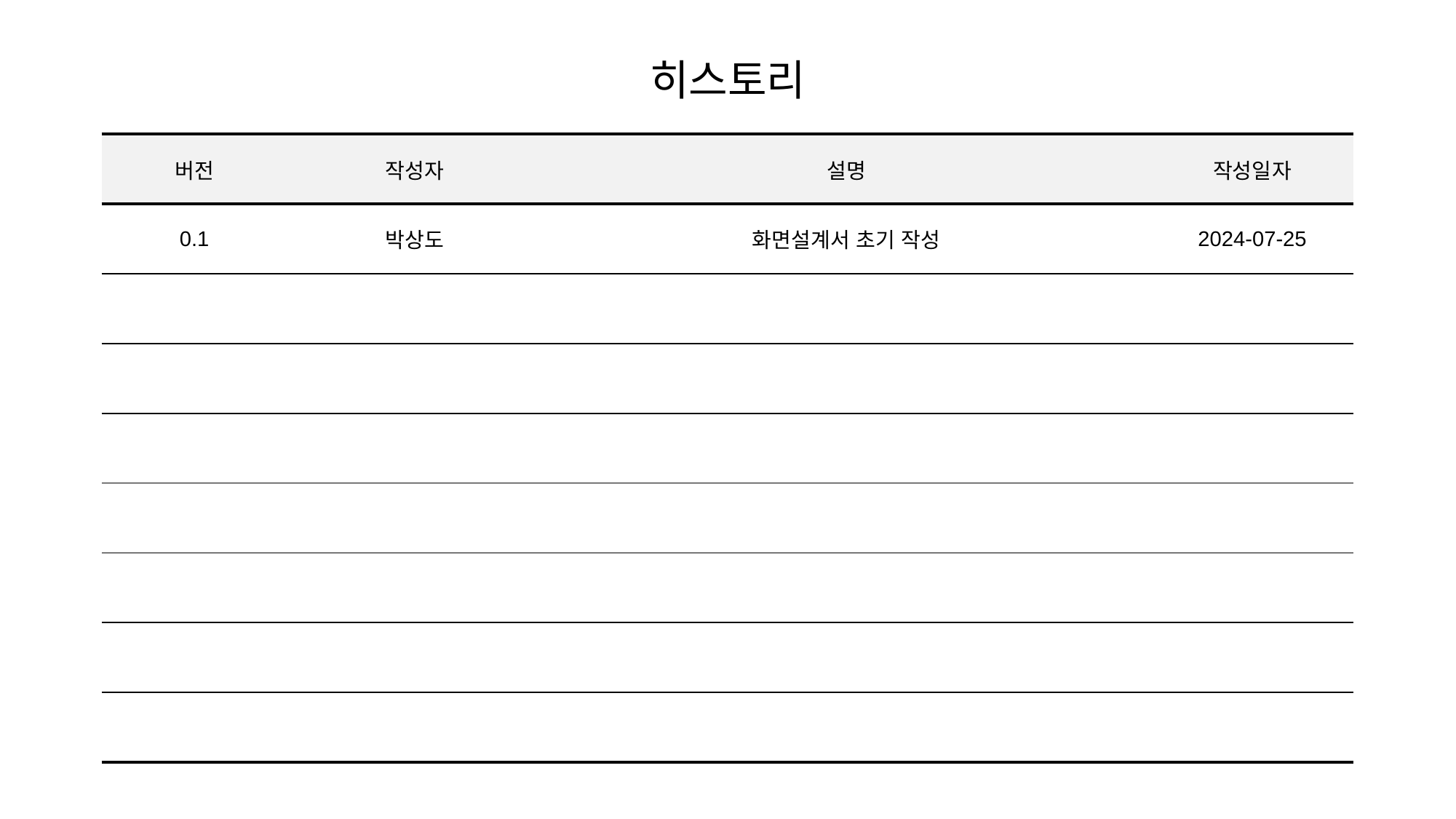

히스토리
| 버전 | 작성자 | 설명 | 작성일자 |
| --- | --- | --- | --- |
| 0.1 | 박상도 | 화면설계서 초기 작성 | 2024-07-25 |
|  |  |  |  |
|  |  |  |  |
|  |  |  |  |
|  |  |  |  |
|  |  |  |  |
|  |  |  |  |
|  |  |  |  |